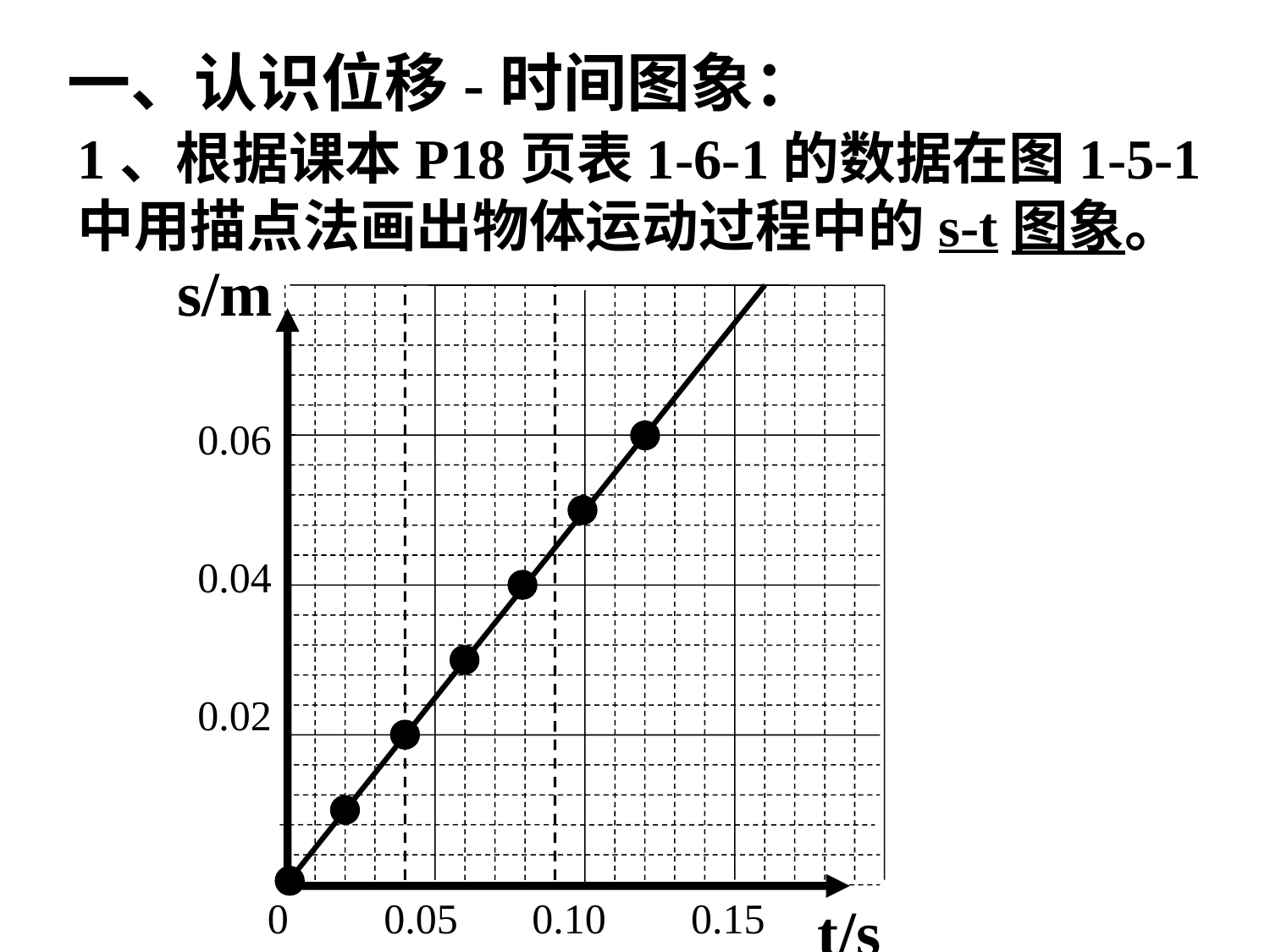

一、认识位移-时间图象：
1、根据课本P18页表1-6-1的数据在图1-5-1中用描点法画出物体运动过程中的s-t图象。
s/m

t/s

0.06

0.04

0.02

0         0.05       0.10        0.15